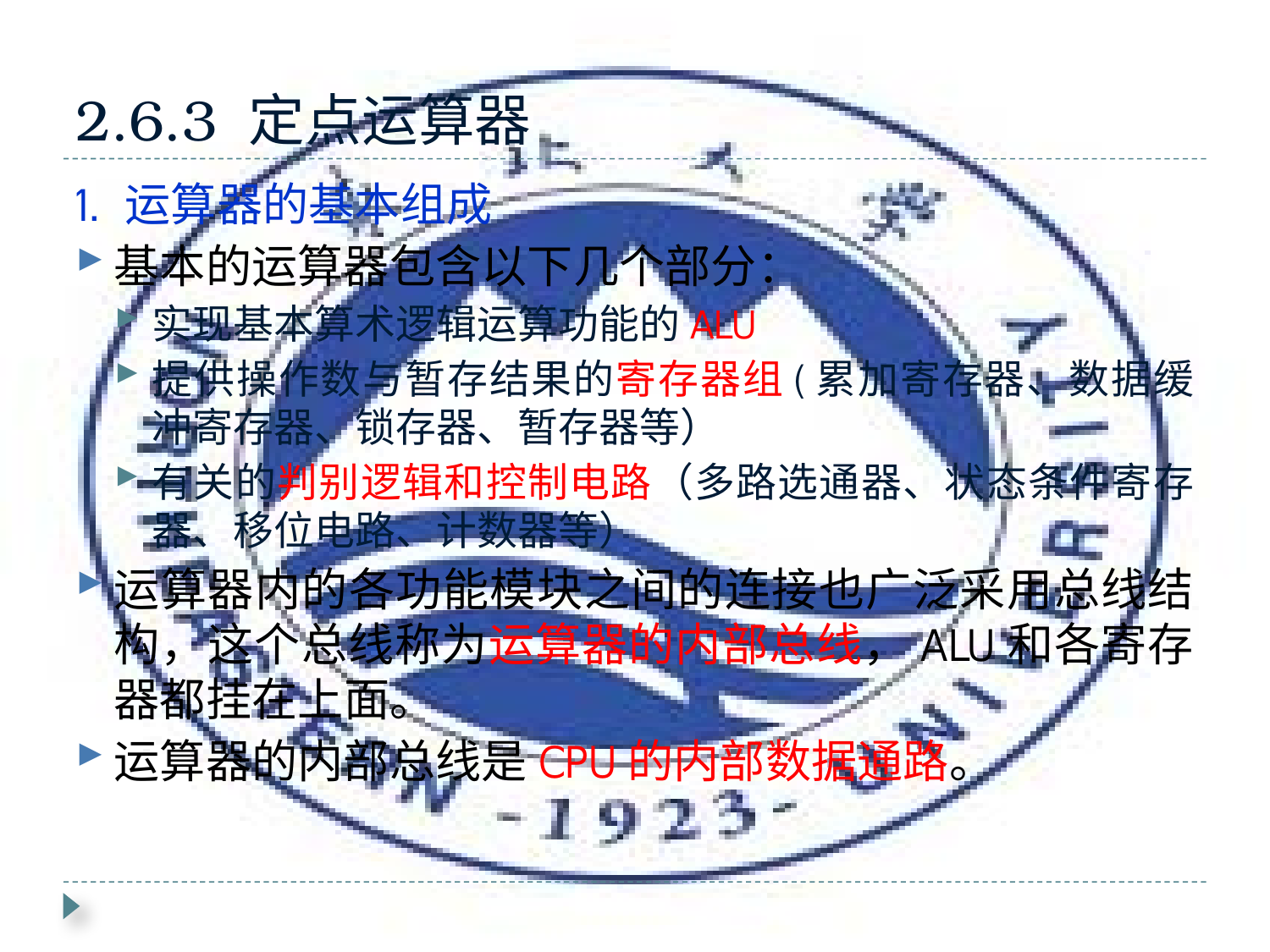

# 2.6.3 定点运算器
1. 运算器的基本组成
基本的运算器包含以下几个部分：
实现基本算术逻辑运算功能的ALU
提供操作数与暂存结果的寄存器组(累加寄存器、数据缓冲寄存器、锁存器、暂存器等）
有关的判别逻辑和控制电路（多路选通器、状态条件寄存器、移位电路、计数器等）
运算器内的各功能模块之间的连接也广泛采用总线结构，这个总线称为运算器的内部总线，ALU和各寄存器都挂在上面。
运算器的内部总线是CPU的内部数据通路。